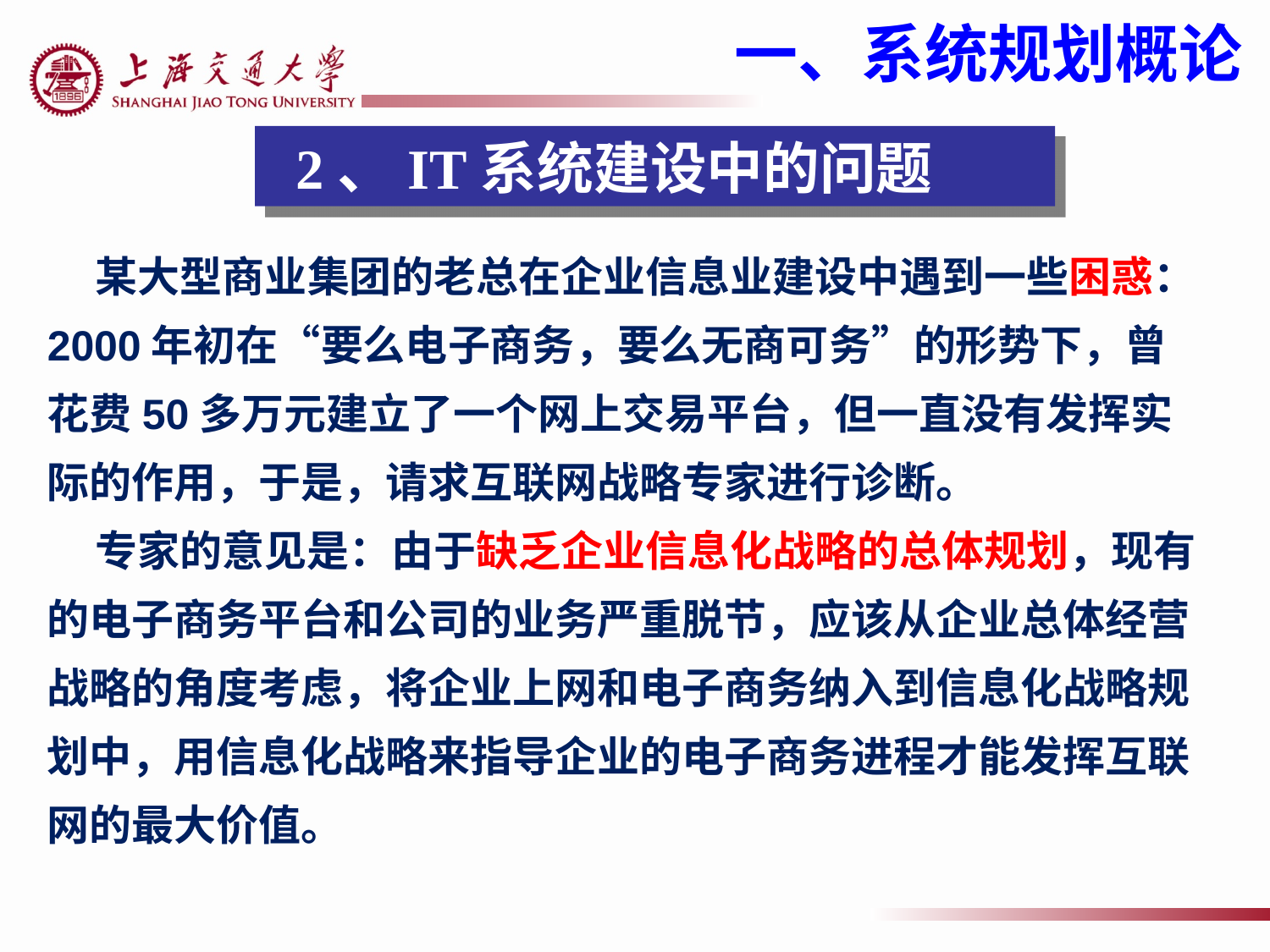

一、系统规划概论
  2、IT系统建设中的问题
    某大型商业集团的老总在企业信息业建设中遇到一些困惑：2000年初在“要么电子商务，要么无商可务”的形势下，曾花费50多万元建立了一个网上交易平台，但一直没有发挥实际的作用，于是，请求互联网战略专家进行诊断。
    专家的意见是：由于缺乏企业信息化战略的总体规划，现有的电子商务平台和公司的业务严重脱节，应该从企业总体经营战略的角度考虑，将企业上网和电子商务纳入到信息化战略规划中，用信息化战略来指导企业的电子商务进程才能发挥互联网的最大价值。